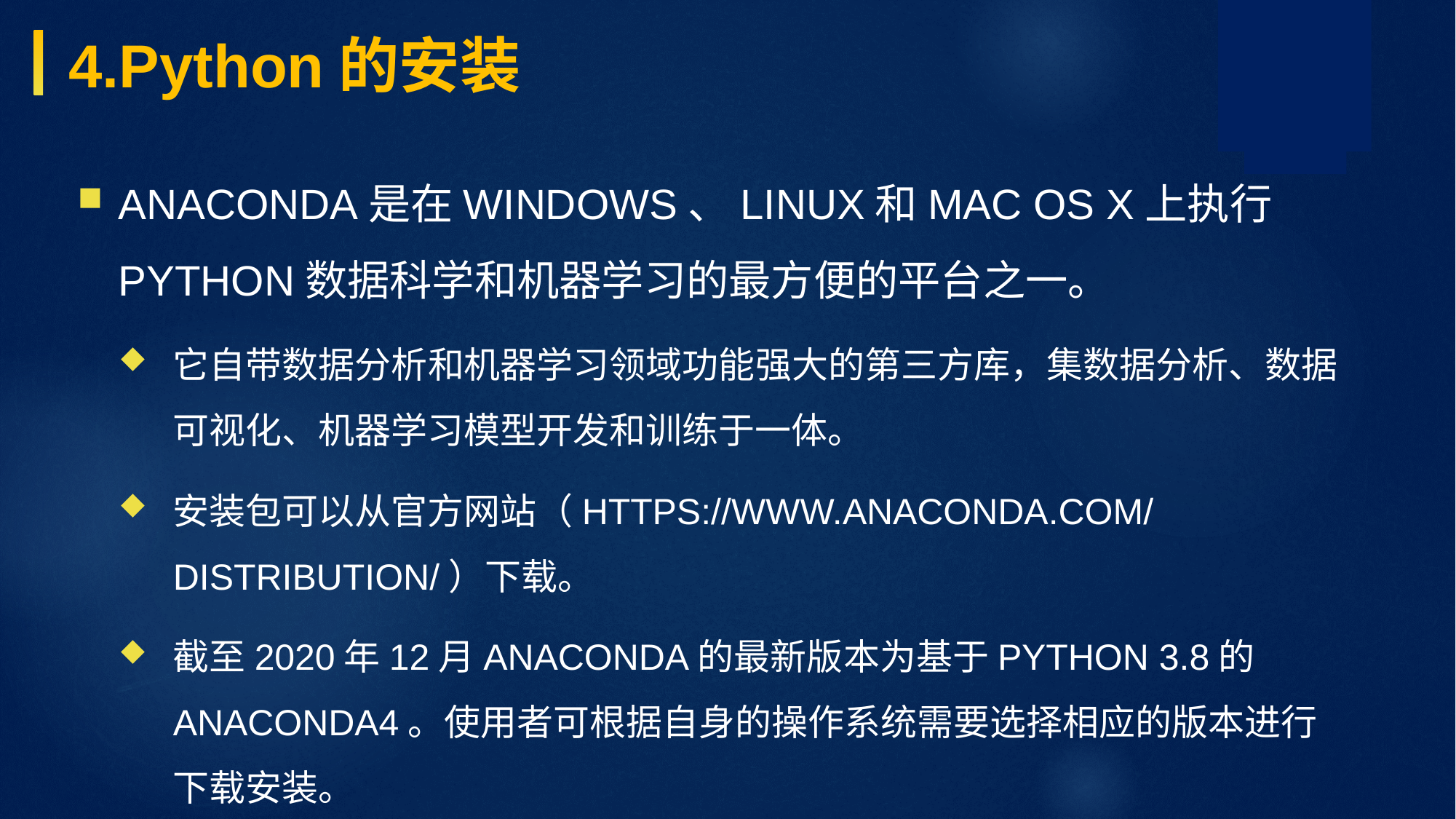

4.Python的安装
Anaconda是在Windows、Linux和Mac OS X上执行Python数据科学和机器学习的最方便的平台之一。
它自带数据分析和机器学习领域功能强大的第三方库，集数据分析、数据可视化、机器学习模型开发和训练于一体。
安装包可以从官方网站（https://www.anaconda.com/distribution/）下载。
截至2020年12月Anaconda的最新版本为基于Python 3.8的Anaconda4。使用者可根据自身的操作系统需要选择相应的版本进行下载安装。